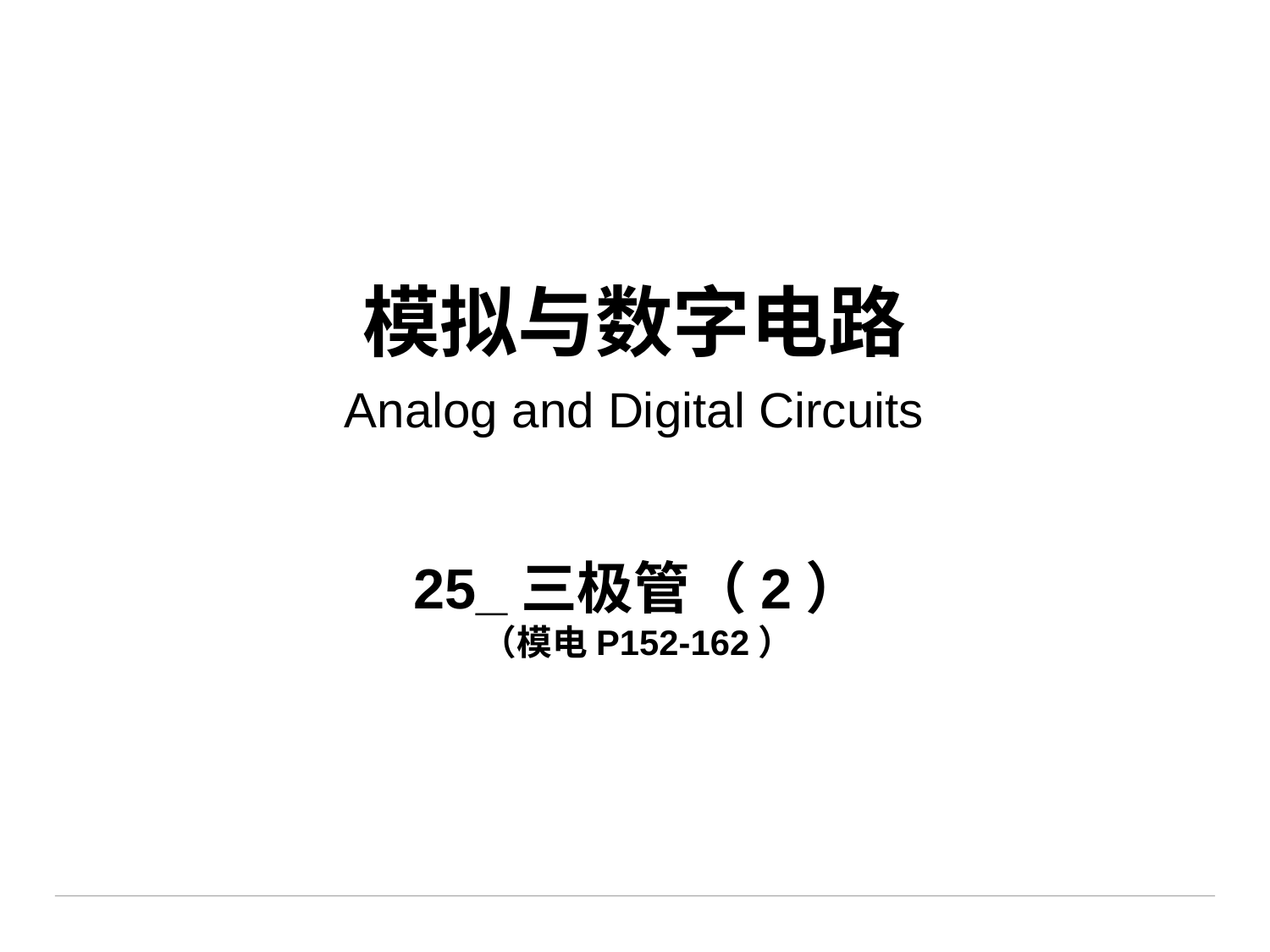

# 模拟与数字电路 Analog and Digital Circuits
25_三极管（2）
（模电P152-162）